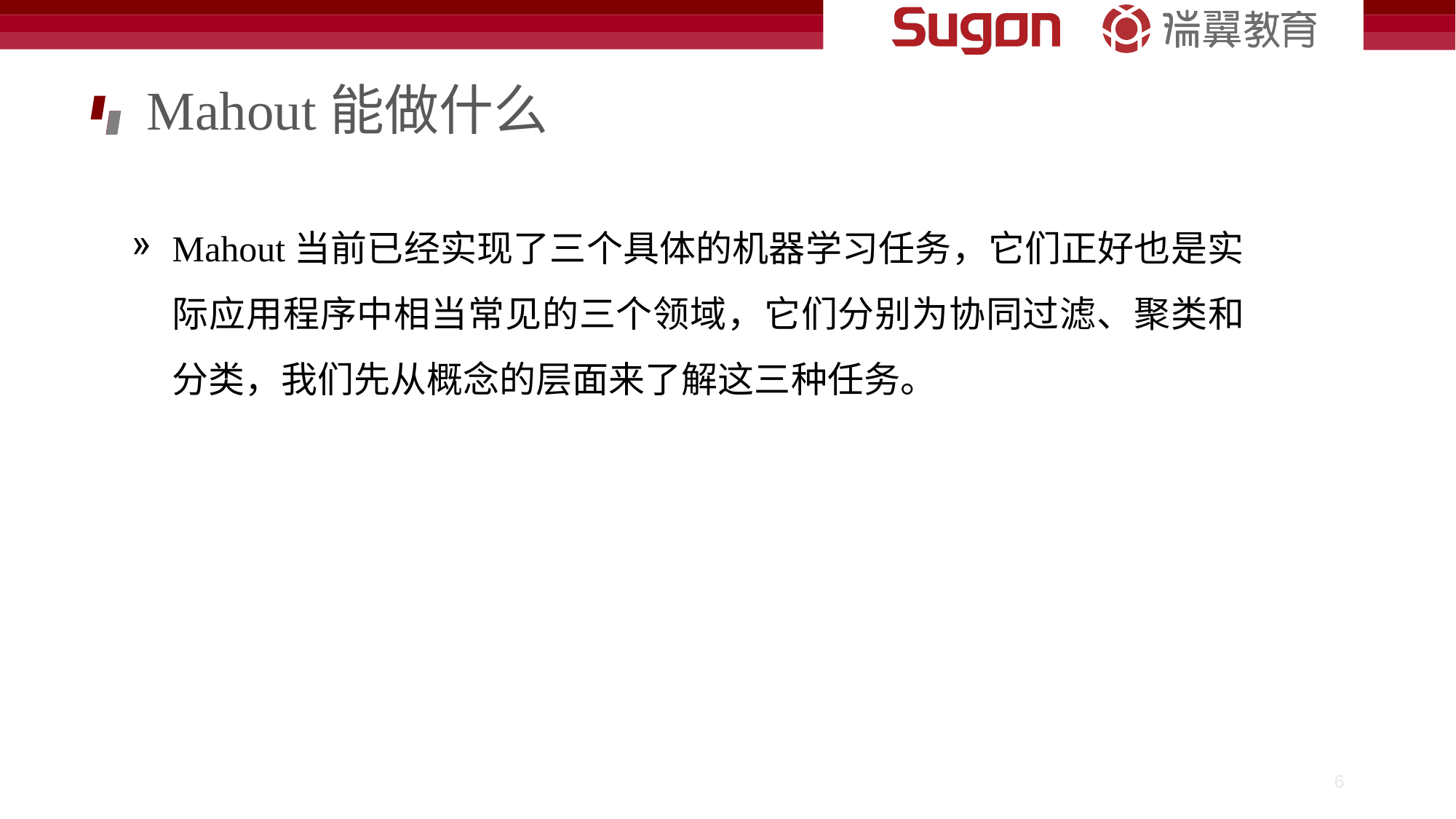

# Mahout能做什么

Mahout当前已经实现了三个具体的机器学习任务，它们正好也是实际应用程序中相当常见的三个领域，它们分别为协同过滤、聚类和分类，我们先从概念的层面来了解这三种任务。
6